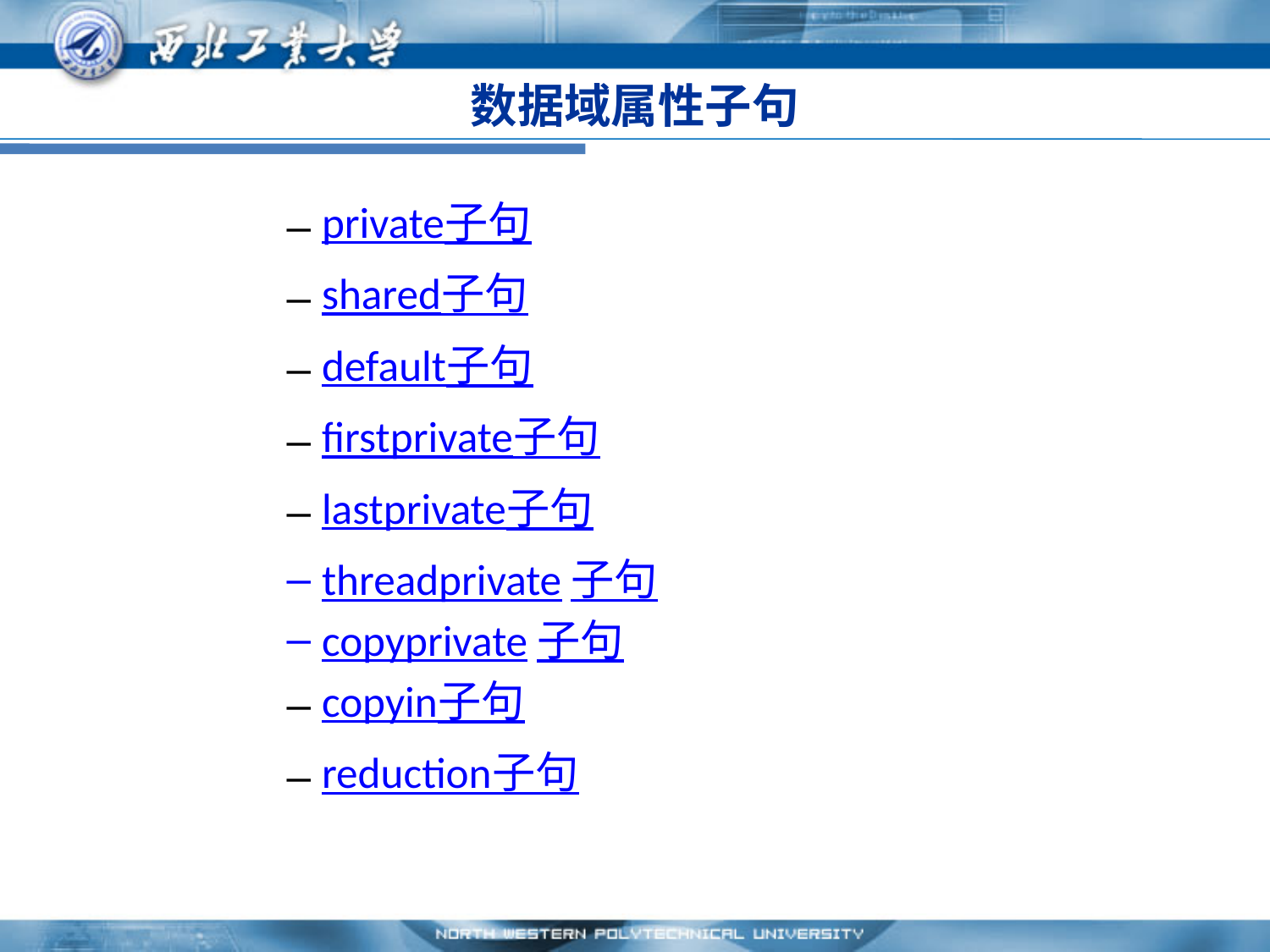

# 数据域属性子句
private子句
shared子句
default子句
firstprivate子句
lastprivate子句
threadprivate子句
copyprivate子句
copyin子句
reduction子句